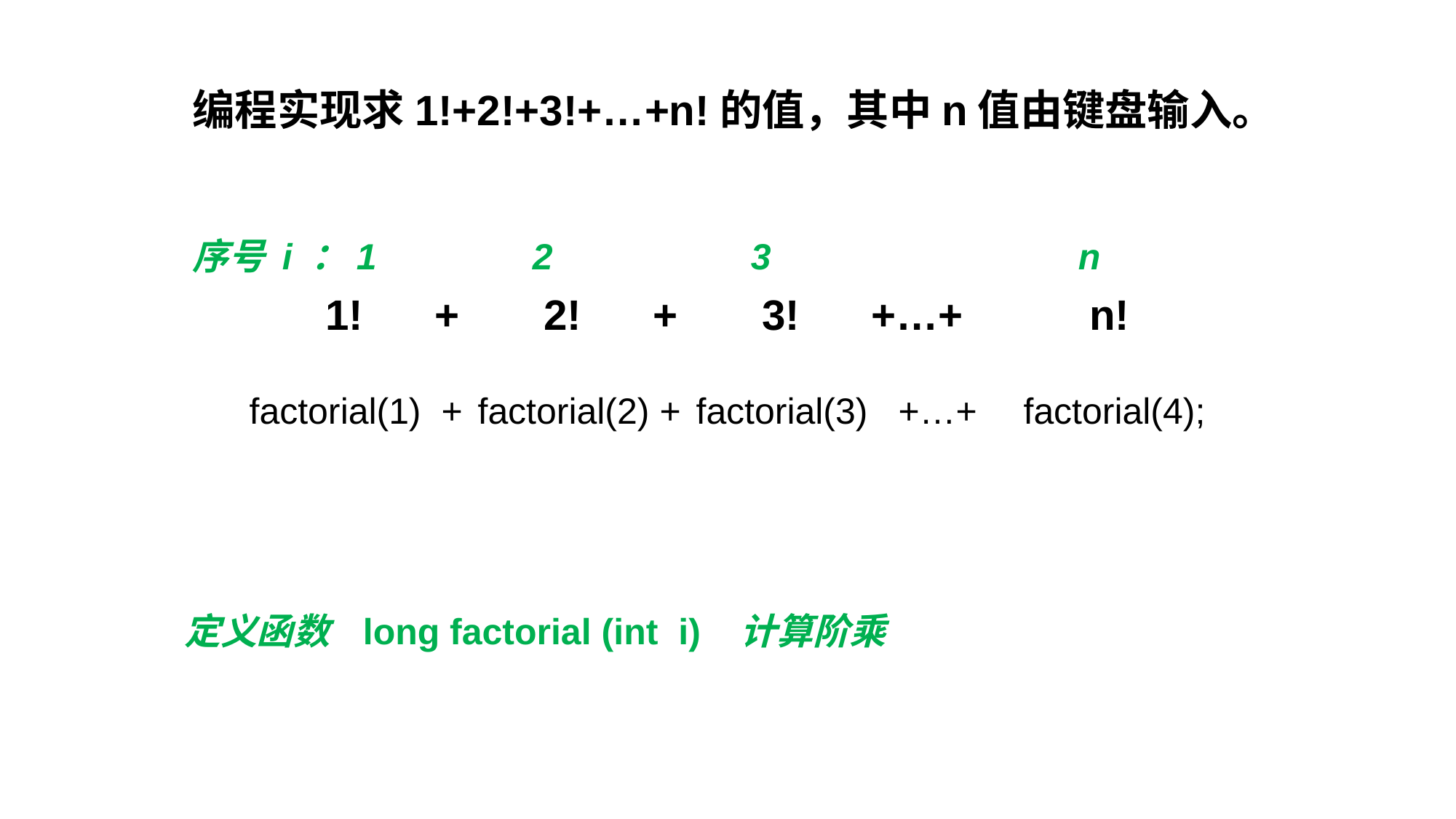

编程实现求1!+2!+3!+…+n!的值，其中n值由键盘输入。
序号 i ：1	            2	            3		            n
1!	+	2!	+	3!	+…+		n!
factorial(1)  +	 factorial(2) +	 factorial(3)   +…+	 factorial(4);
定义函数   long factorial (int  i)   计算阶乘